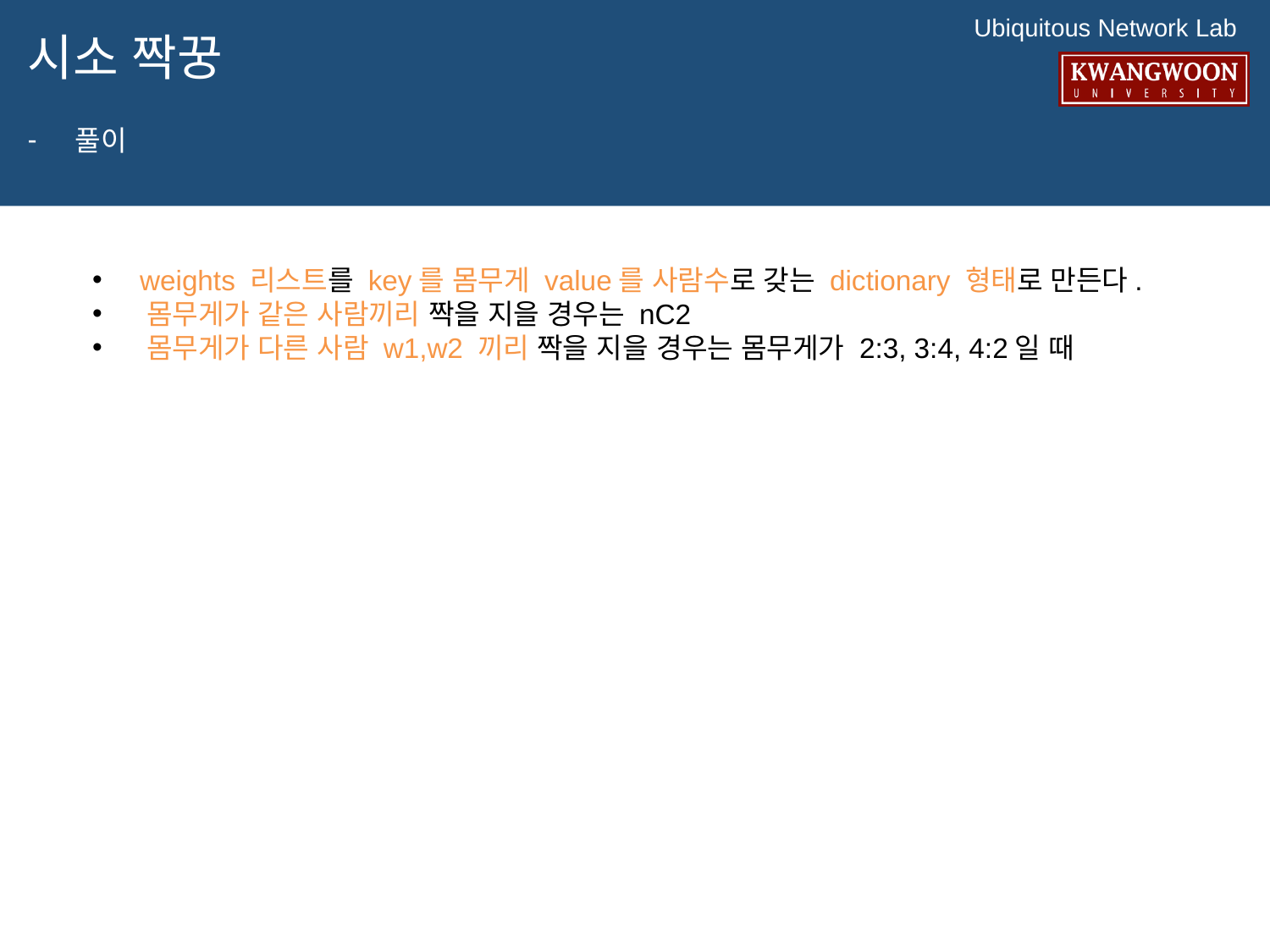

# 시소 짝꿍
풀이
 weights 리스트를 key를 몸무게 value를 사람수로 갖는 dictionary 형태로 만든다.
 몸무게가 같은 사람끼리 짝을 지을 경우는 nC2
 몸무게가 다른 사람 w1,w2 끼리 짝을 지을 경우는 몸무게가 2:3, 3:4, 4:2일 때